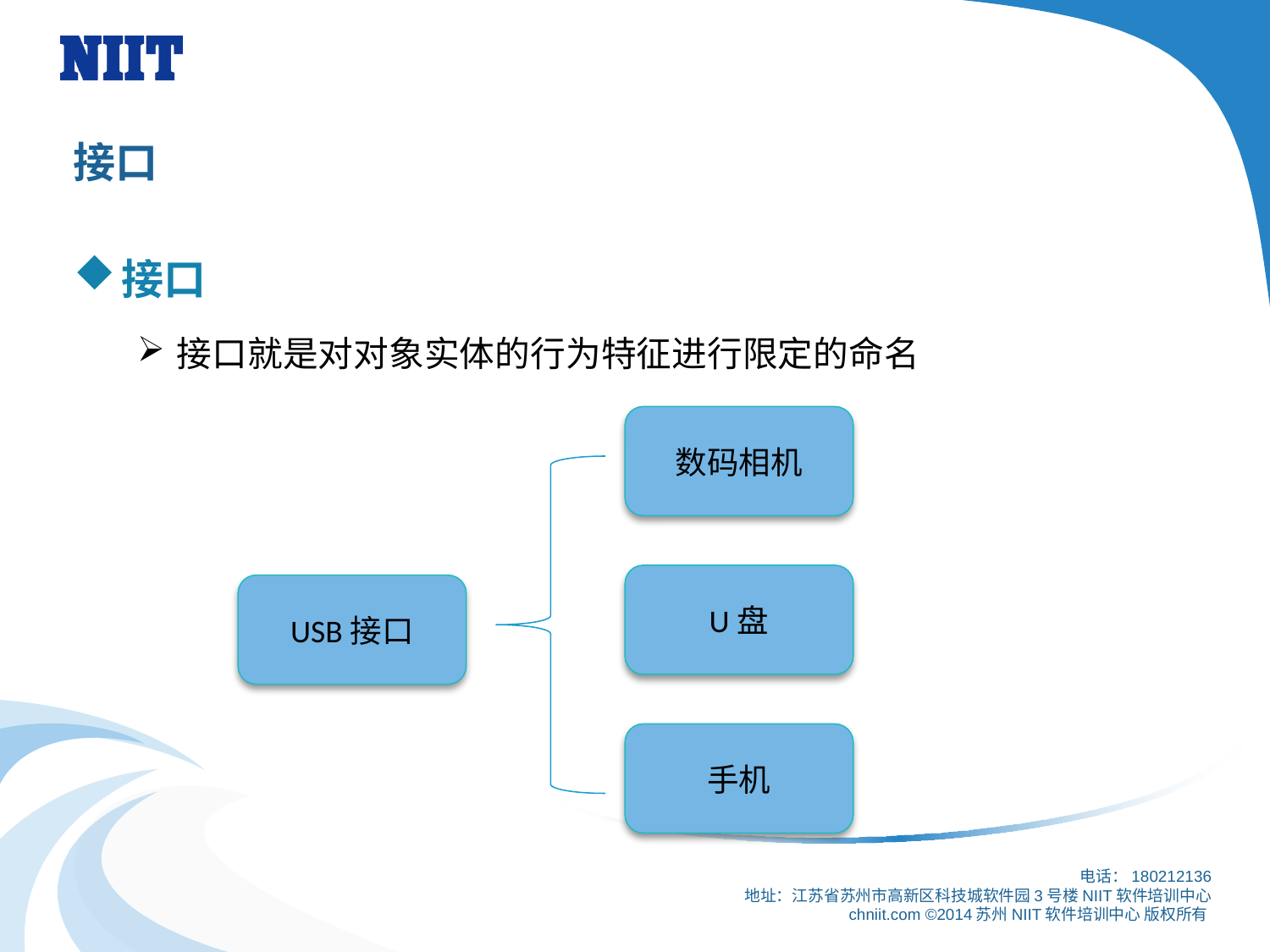

# 接口
接口
接口就是对对象实体的行为特征进行限定的命名
数码相机

U盘
USB接口
手机